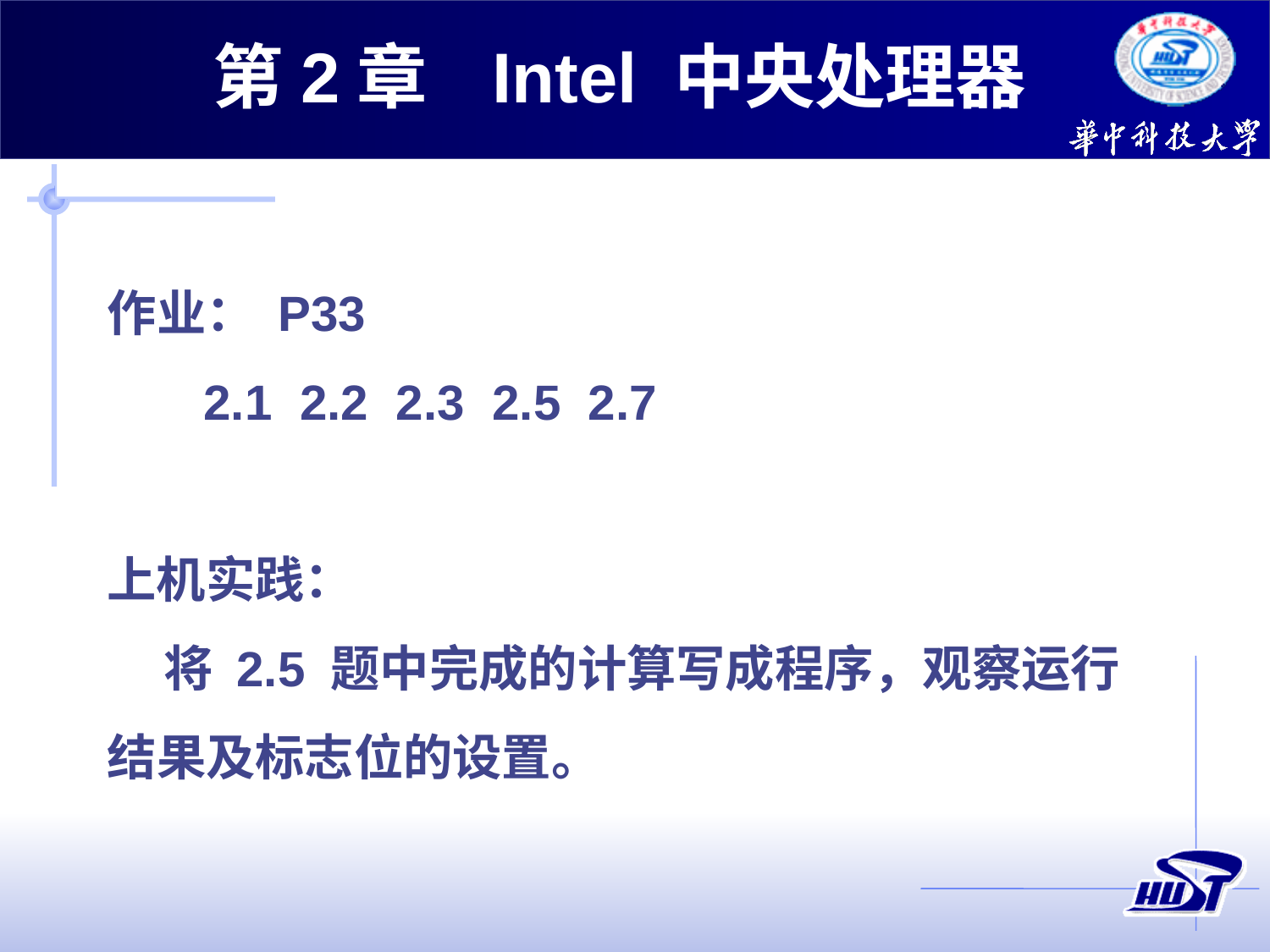

第2章   Intel 中央处理器
作业： P33
       2.1  2.2  2.3  2.5  2.7

上机实践：
    将 2.5 题中完成的计算写成程序，观察运行结果及标志位的设置。